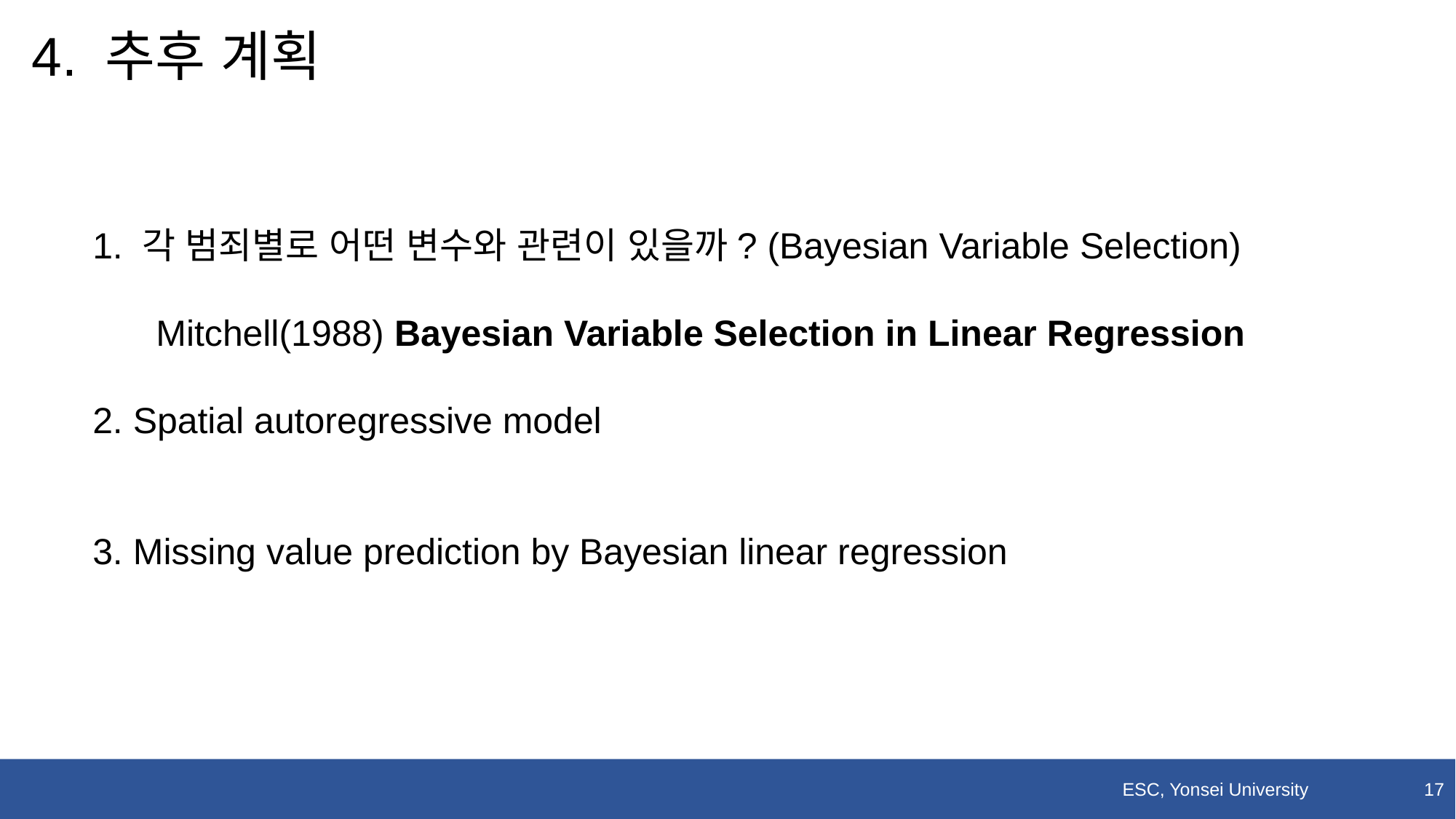

# 4. 추후 계획
1. 각 범죄별로 어떤 변수와 관련이 있을까? (Bayesian Variable Selection)

Mitchell(1988) Bayesian Variable Selection in Linear Regression

2. Spatial autoregressive model

3. Missing value prediction by Bayesian linear regression
ESC, Yonsei University
17